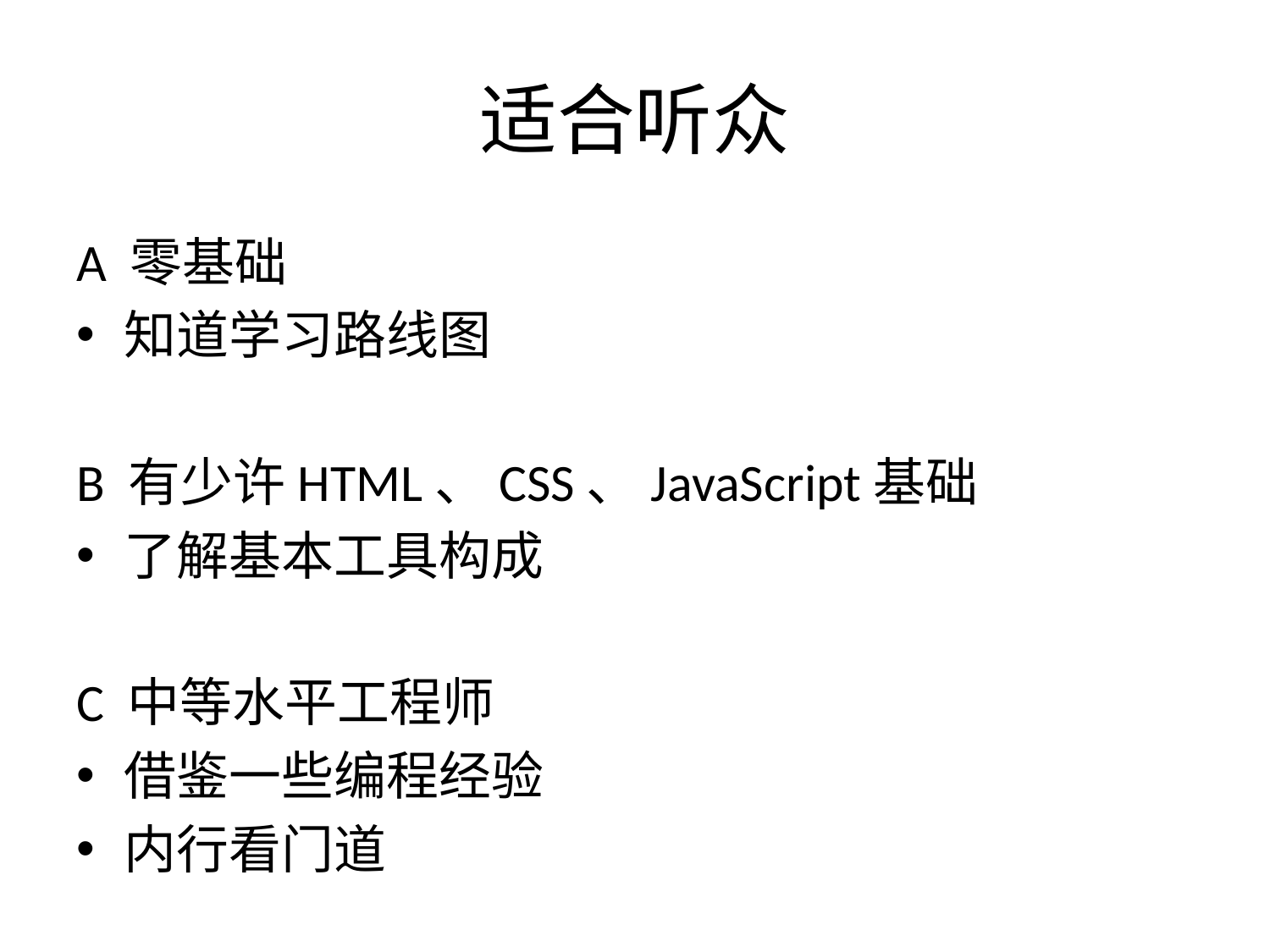

# 适合听众
A 零基础
知道学习路线图

B 有少许HTML、CSS、JavaScript基础
了解基本工具构成

C 中等水平工程师
借鉴一些编程经验
内行看门道